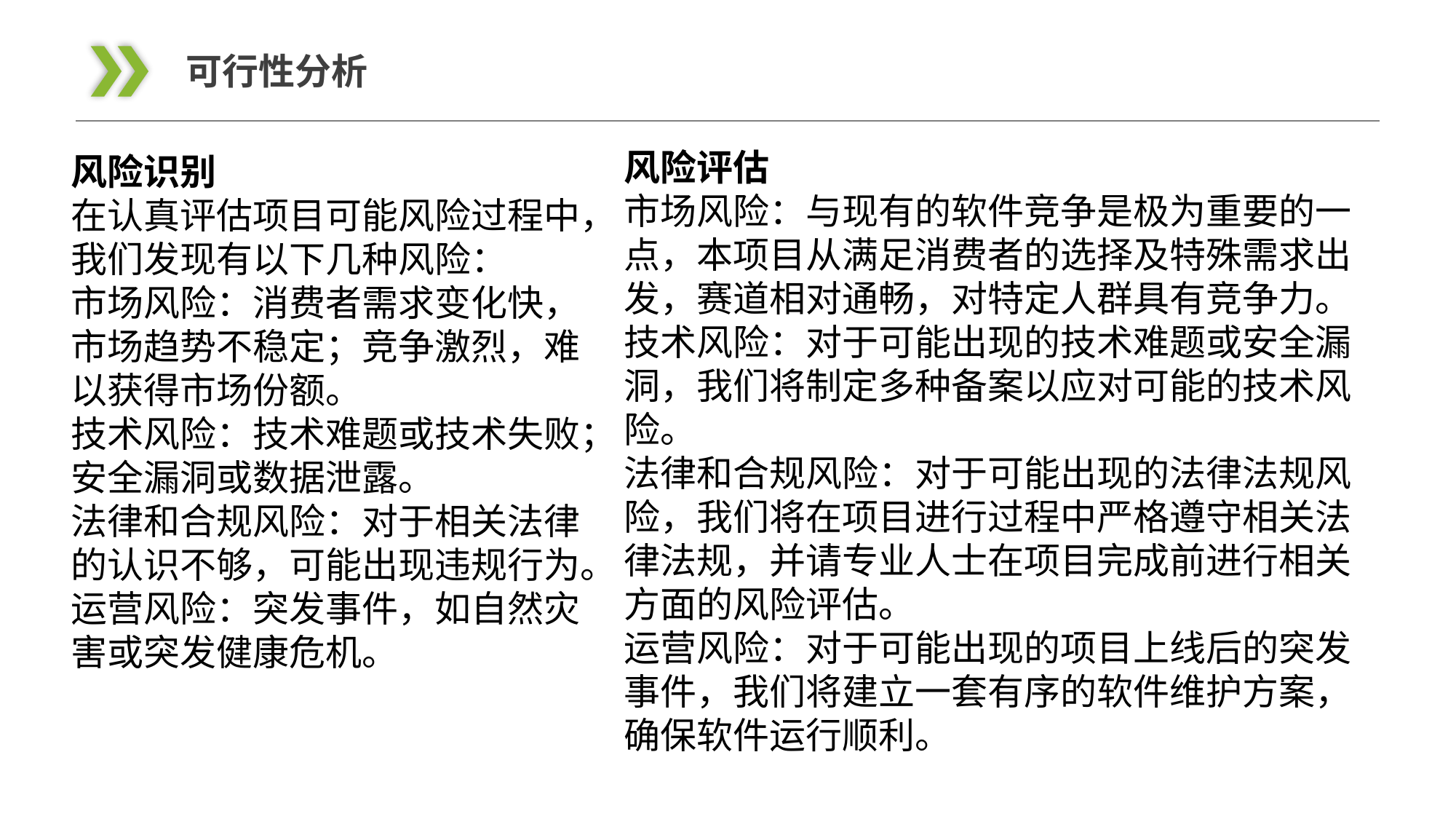

可行性分析

风险评估
市场风险：与现有的软件竞争是极为重要的一点，本项目从满足消费者的选择及特殊需求出发，赛道相对通畅，对特定人群具有竞争力。
技术风险：对于可能出现的技术难题或安全漏洞，我们将制定多种备案以应对可能的技术风险。
法律和合规风险：对于可能出现的法律法规风险，我们将在项目进行过程中严格遵守相关法律法规，并请专业人士在项目完成前进行相关方面的风险评估。
运营风险：对于可能出现的项目上线后的突发事件，我们将建立一套有序的软件维护方案，确保软件运行顺利。

风险识别
在认真评估项目可能风险过程中，我们发现有以下几种风险：
市场风险：消费者需求变化快，市场趋势不稳定；竞争激烈，难以获得市场份额。
技术风险：技术难题或技术失败；安全漏洞或数据泄露。
法律和合规风险：对于相关法律的认识不够，可能出现违规行为。
运营风险：突发事件，如自然灾害或突发健康危机。